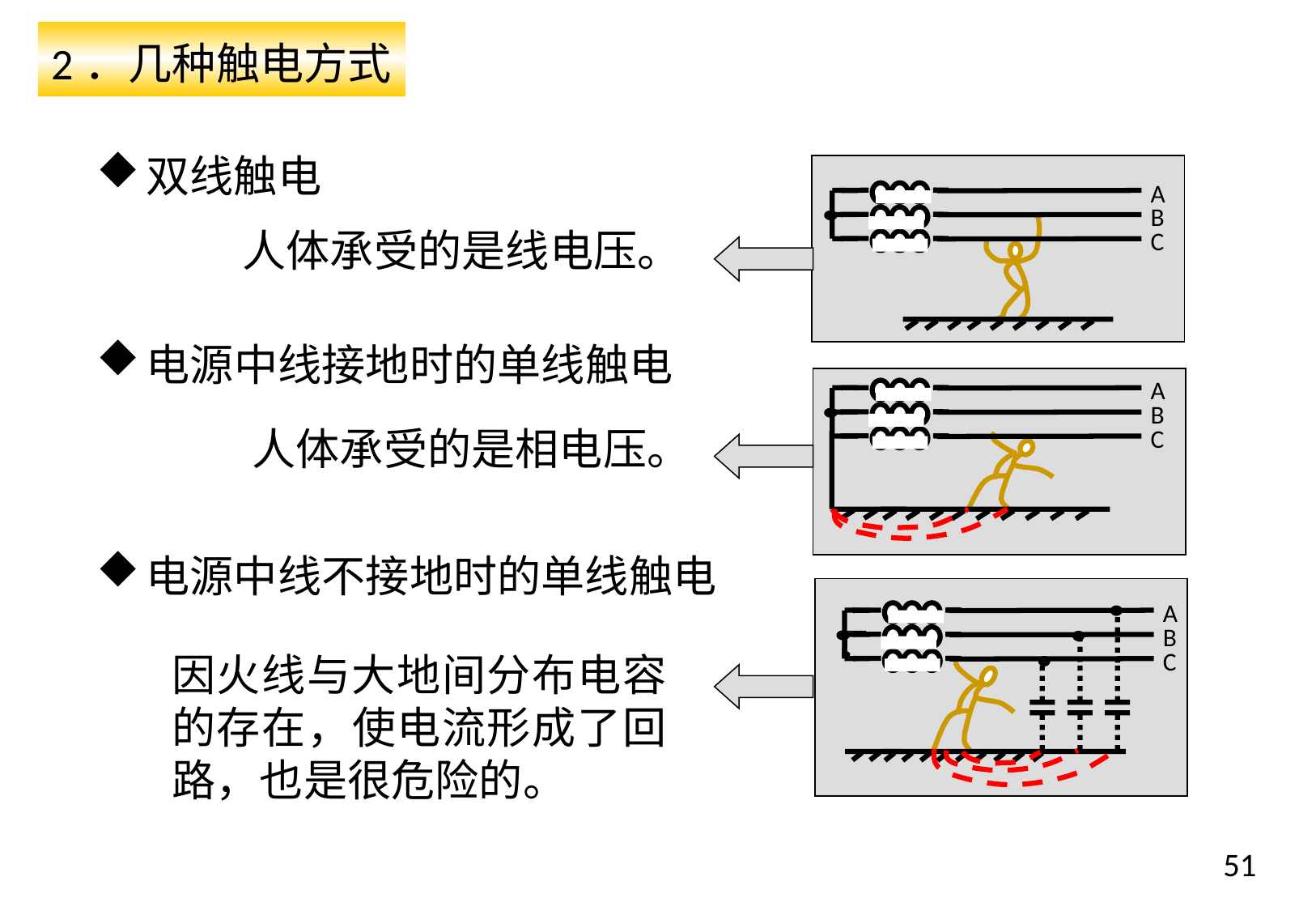

2．几种触电方式
双线触电

A
B
C

A
B
C

A
B
C

人体承受的是线电压。

电源中线接地时的单线触电
人体承受的是相电压。

电源中线不接地时的单线触电
因火线与大地间分布电容的存在，使电流形成了回路，也是很危险的。